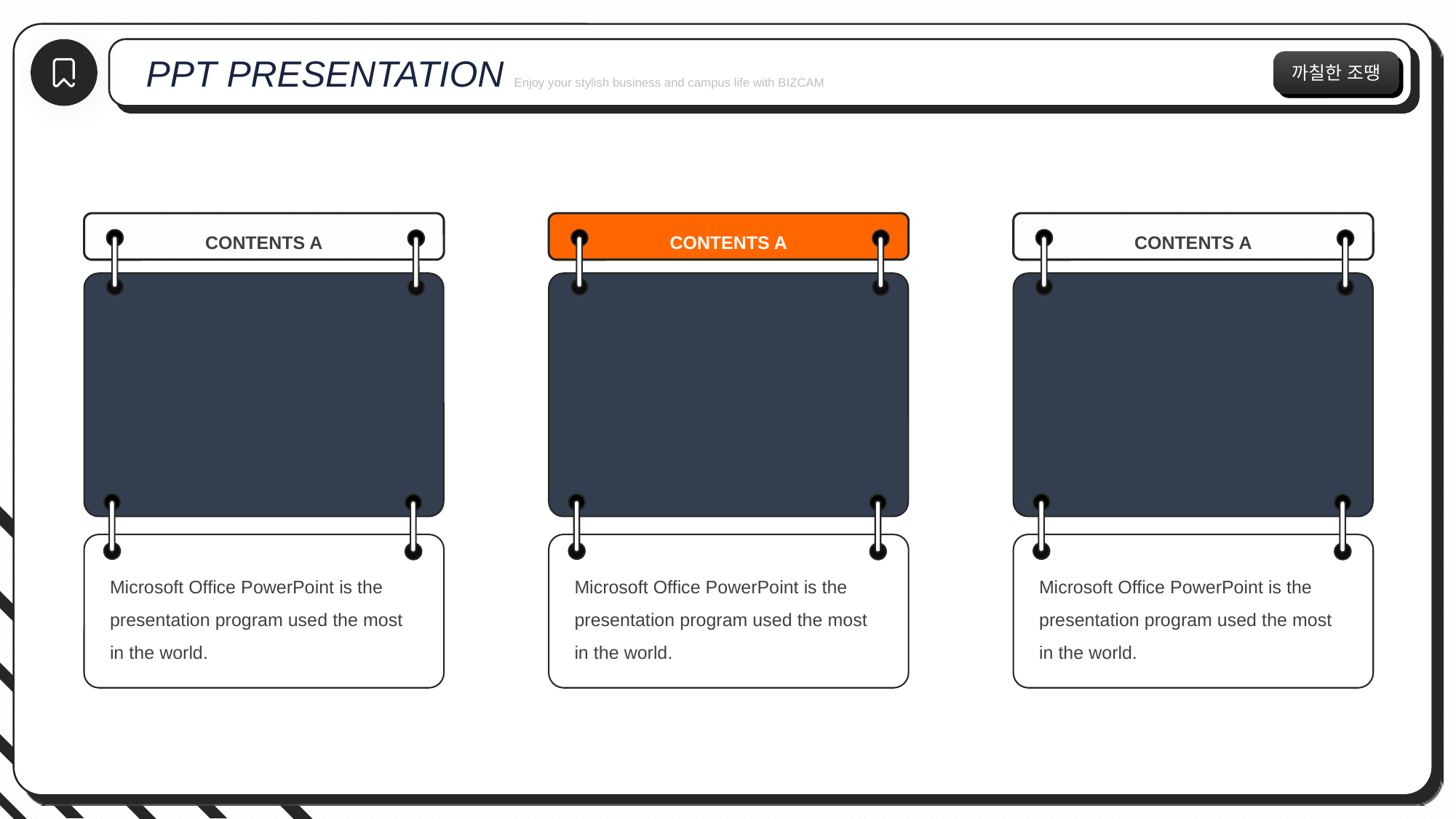

PPT PRESENTATION Enjoy your stylish business and campus life with BIZCAM
까칠한 조땡

CONTENTS A

Microsoft Office PowerPoint is the presentation program used the most in the world.
CONTENTS A

Microsoft Office PowerPoint is the presentation program used the most in the world.
CONTENTS A

Microsoft Office PowerPoint is the presentation program used the most in the world.